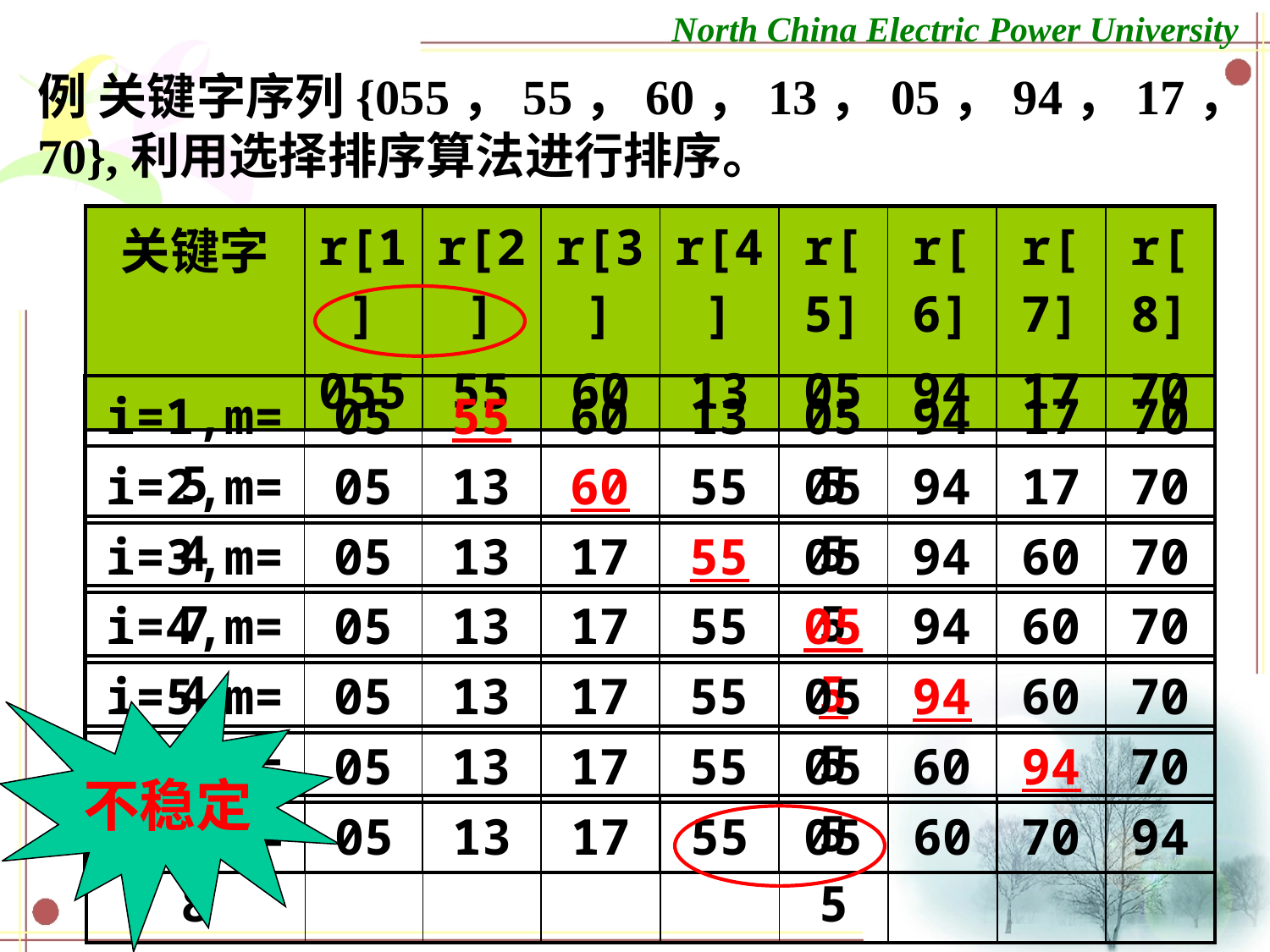

例 关键字序列{055，55，60，13，05，94，17，70},利用选择排序算法进行排序。
| 关键字 | r[1] 055 | r[2] 55 | r[3] 60 | r[4] 13 | r[5] 05 | r[6] 94 | r[7] 17 | r[8] 70 |
| --- | --- | --- | --- | --- | --- | --- | --- | --- |

| i=1,m=5 | 05 | 55 | 60 | 13 | 055 | 94 | 17 | 70 |
| --- | --- | --- | --- | --- | --- | --- | --- | --- |
| i=2,m=4 | 05 | 13 | 60 | 55 | 055 | 94 | 17 | 70 |
| --- | --- | --- | --- | --- | --- | --- | --- | --- |
| i=3,m=7 | 05 | 13 | 17 | 55 | 055 | 94 | 60 | 70 |
| --- | --- | --- | --- | --- | --- | --- | --- | --- |
| i=4,m=4 | 05 | 13 | 17 | 55 | 055 | 94 | 60 | 70 |
| --- | --- | --- | --- | --- | --- | --- | --- | --- |
| i=5,m=5 | 05 | 13 | 17 | 55 | 055 | 94 | 60 | 70 |
| --- | --- | --- | --- | --- | --- | --- | --- | --- |
不稳定
| i=6,m=7 | 05 | 13 | 17 | 55 | 055 | 60 | 94 | 70 |
| --- | --- | --- | --- | --- | --- | --- | --- | --- |
| i=7,m=8 | 05 | 13 | 17 | 55 | 055 | 60 | 70 | 94 |
| --- | --- | --- | --- | --- | --- | --- | --- | --- |